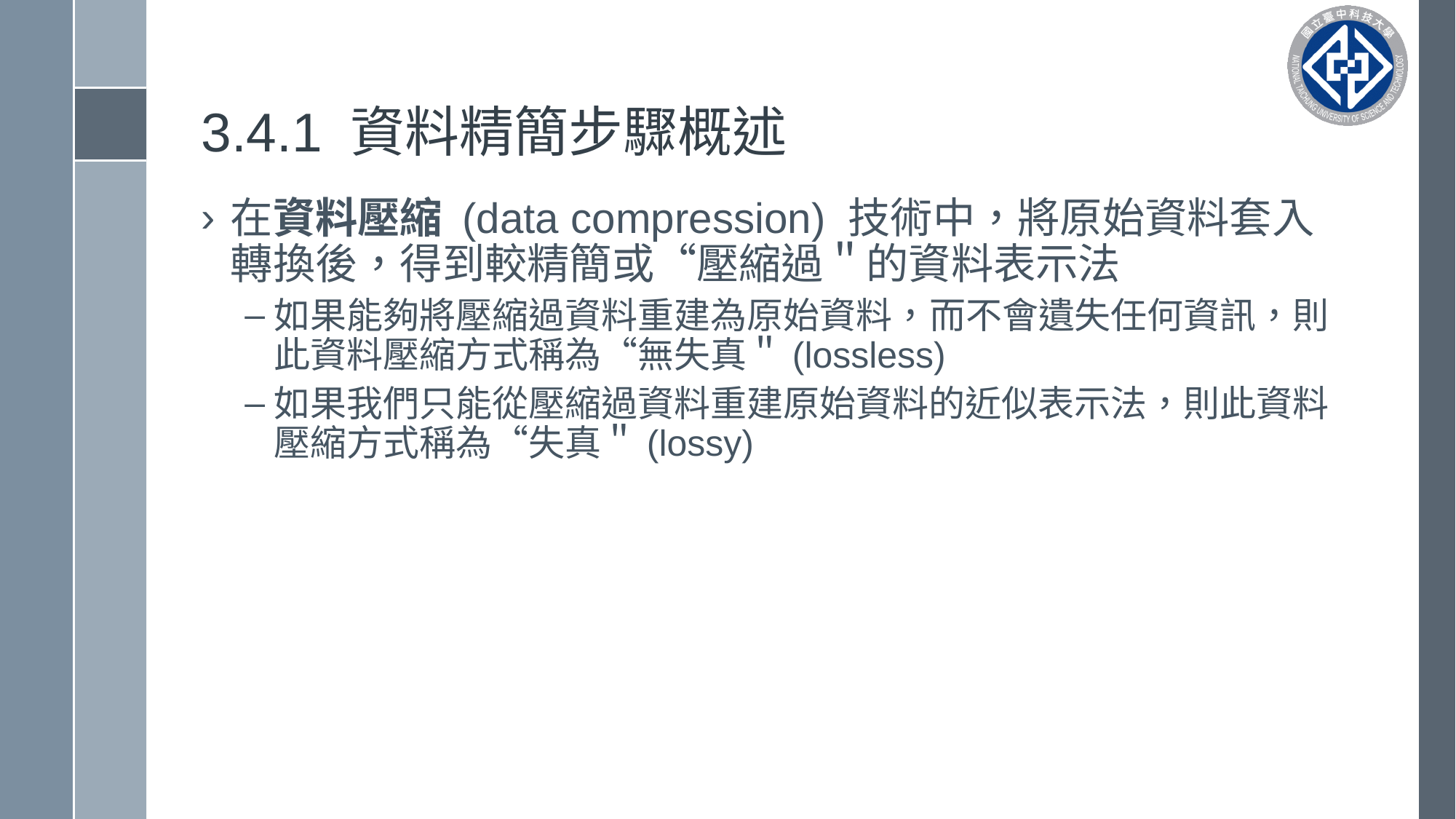

# 3.4.1 資料精簡步驟概述
在資料壓縮 (data compression) 技術中，將原始資料套入轉換後，得到較精簡或“壓縮過＂的資料表示法
如果能夠將壓縮過資料重建為原始資料，而不會遺失任何資訊，則此資料壓縮方式稱為“無失真＂(lossless)
如果我們只能從壓縮過資料重建原始資料的近似表示法，則此資料壓縮方式稱為“失真＂(lossy)